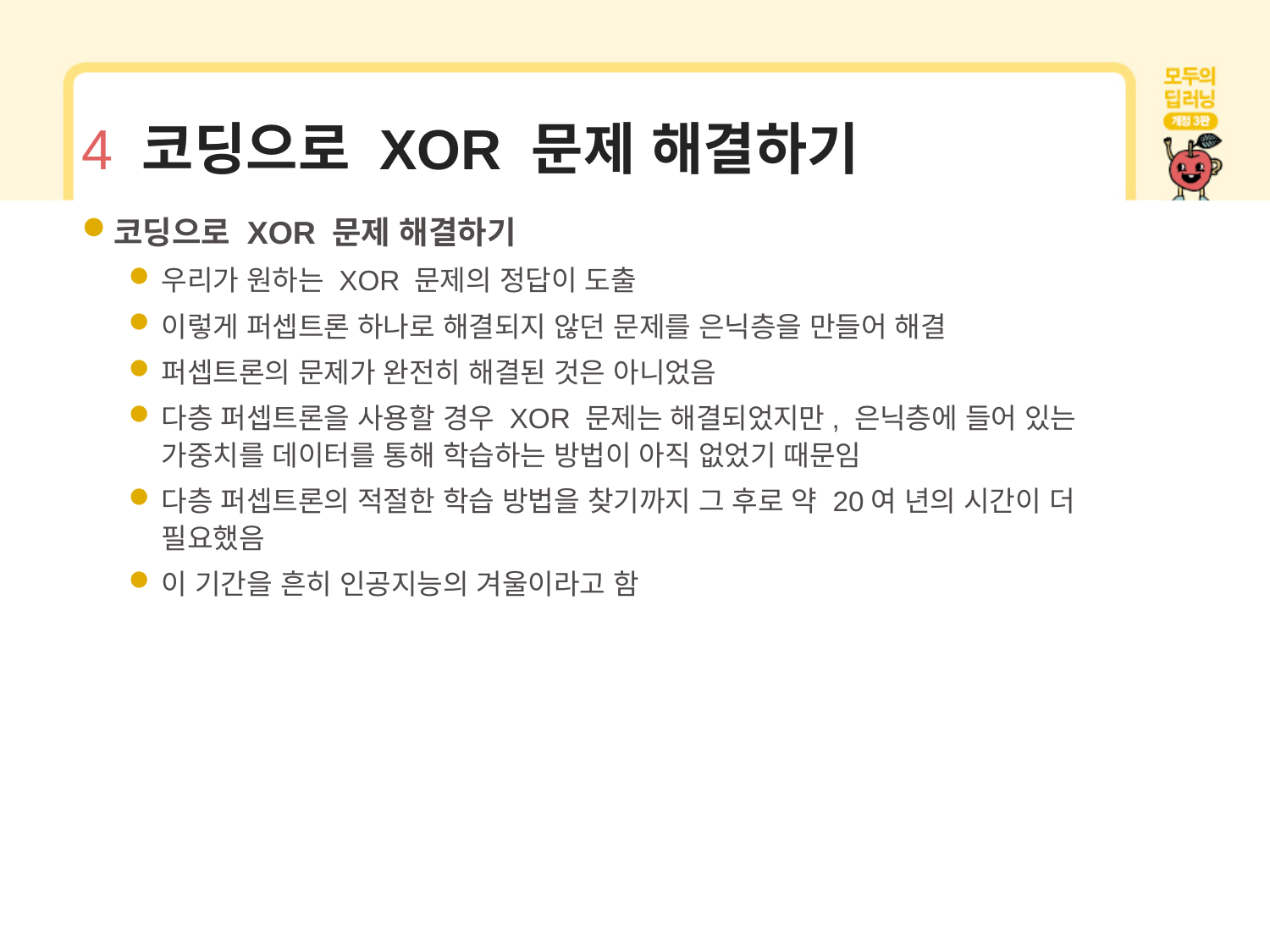

# 4 코딩으로 XOR 문제 해결하기
코딩으로 XOR 문제 해결하기
우리가 원하는 XOR 문제의 정답이 도출
이렇게 퍼셉트론 하나로 해결되지 않던 문제를 은닉층을 만들어 해결
퍼셉트론의 문제가 완전히 해결된 것은 아니었음
다층 퍼셉트론을 사용할 경우 XOR 문제는 해결되었지만, 은닉층에 들어 있는 가중치를 데이터를 통해 학습하는 방법이 아직 없었기 때문임
다층 퍼셉트론의 적절한 학습 방법을 찾기까지 그 후로 약 20여 년의 시간이 더 필요했음
이 기간을 흔히 인공지능의 겨울이라고 함